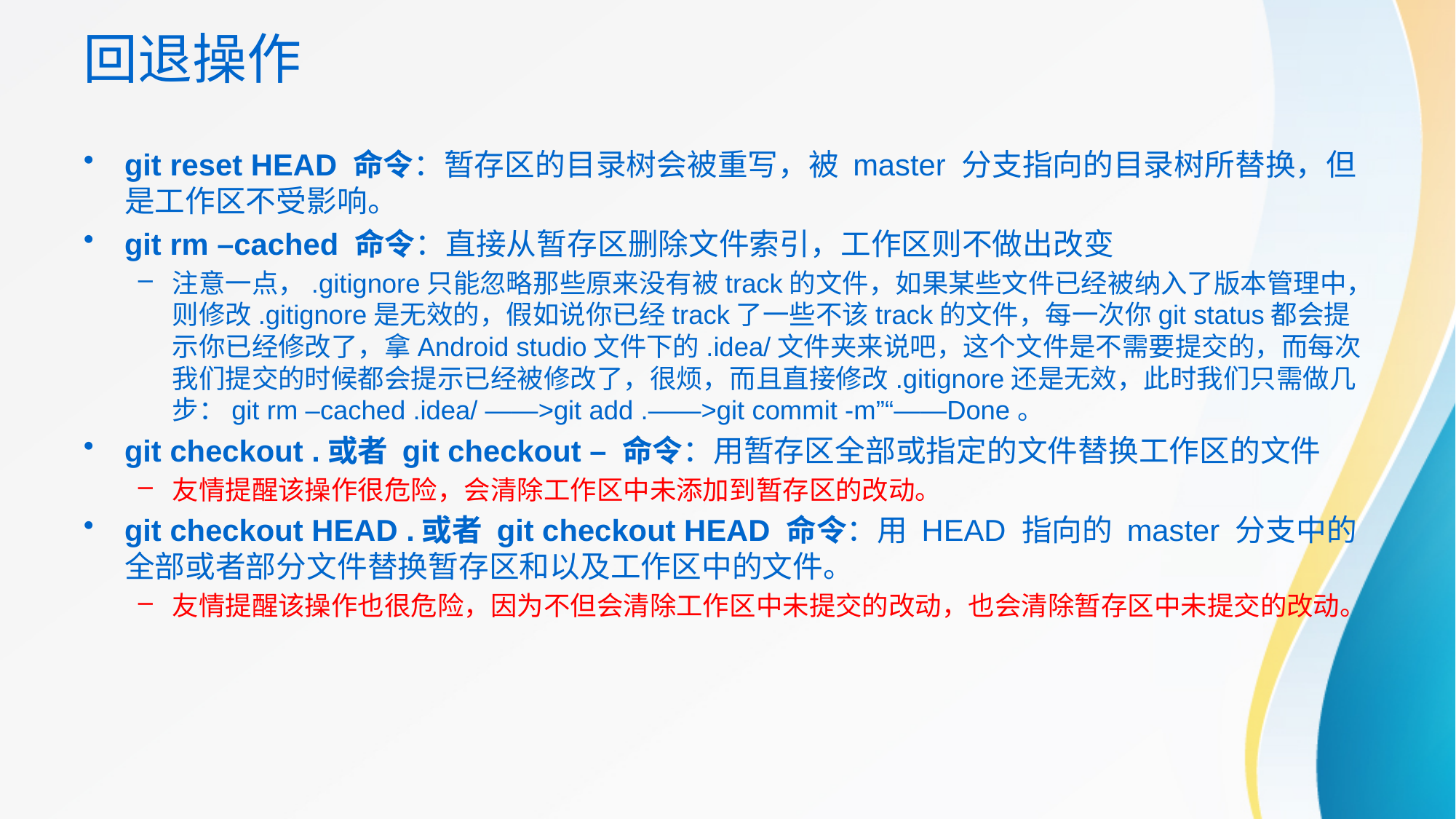

# 回退操作
git reset HEAD 命令：暂存区的目录树会被重写，被 master 分支指向的目录树所替换，但是工作区不受影响。
git rm –cached 命令：直接从暂存区删除文件索引，工作区则不做出改变
注意一点，.gitignore只能忽略那些原来没有被track的文件，如果某些文件已经被纳入了版本管理中，则修改.gitignore是无效的，假如说你已经track了一些不该track的文件，每一次你git status都会提示你已经修改了，拿Android studio文件下的.idea/文件夹来说吧，这个文件是不需要提交的，而每次我们提交的时候都会提示已经被修改了，很烦，而且直接修改.gitignore还是无效，此时我们只需做几步：git rm –cached .idea/ ——>git add .——>git commit -m”“——Done。
git checkout .或者 git checkout – 命令：用暂存区全部或指定的文件替换工作区的文件
友情提醒该操作很危险，会清除工作区中未添加到暂存区的改动。
git checkout HEAD .或者 git checkout HEAD 命令：用 HEAD 指向的 master 分支中的全部或者部分文件替换暂存区和以及工作区中的文件。
友情提醒该操作也很危险，因为不但会清除工作区中未提交的改动，也会清除暂存区中未提交的改动。